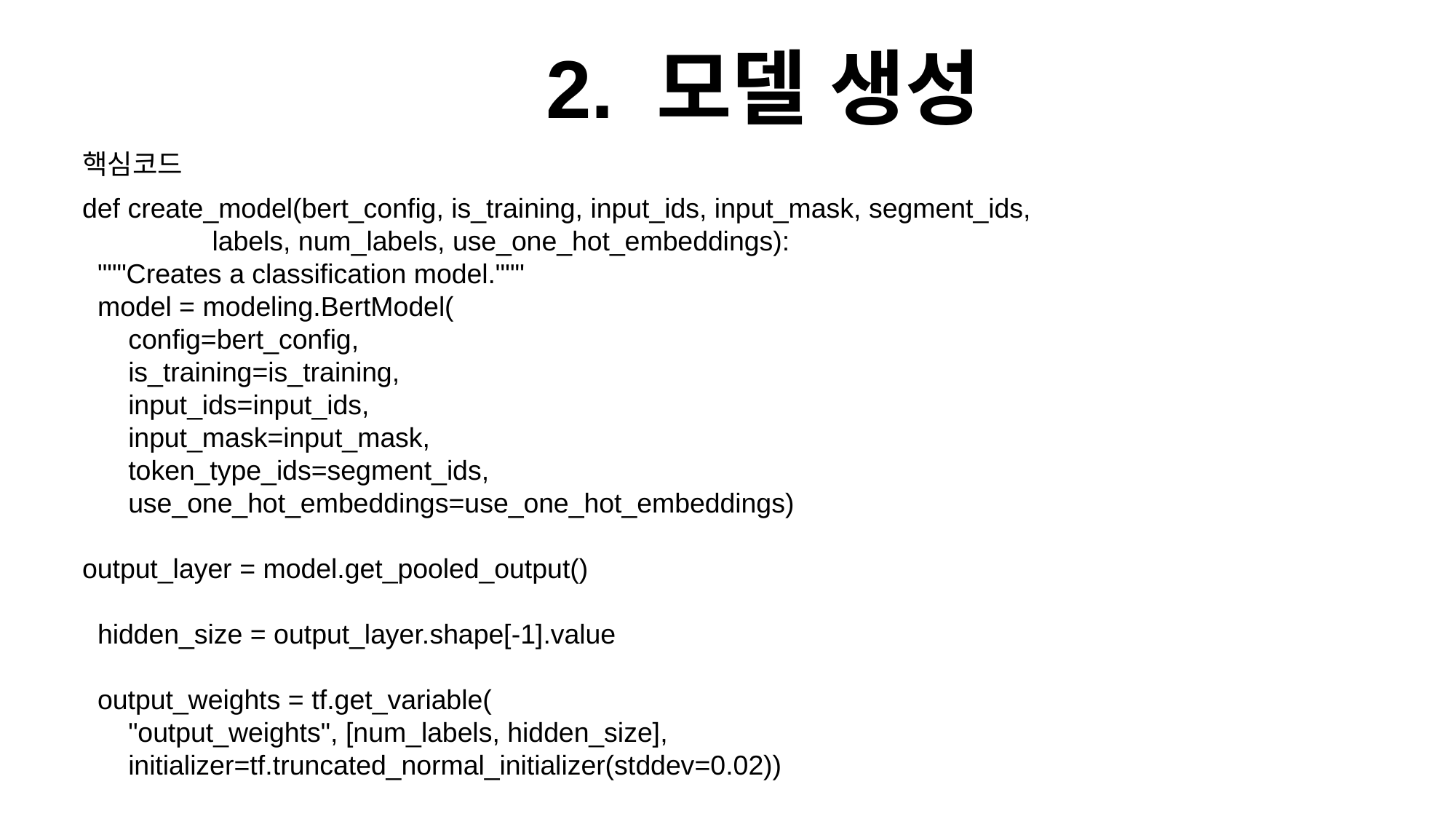

2. 모델 생성
핵심코드
def create_model(bert_config, is_training, input_ids, input_mask, segment_ids,
                 labels, num_labels, use_one_hot_embeddings):
  """Creates a classification model."""
  model = modeling.BertModel(
      config=bert_config,
      is_training=is_training,
      input_ids=input_ids,
      input_mask=input_mask,
      token_type_ids=segment_ids,
      use_one_hot_embeddings=use_one_hot_embeddings)

output_layer = model.get_pooled_output()

  hidden_size = output_layer.shape[-1].value

  output_weights = tf.get_variable(
      "output_weights", [num_labels, hidden_size],
      initializer=tf.truncated_normal_initializer(stddev=0.02))